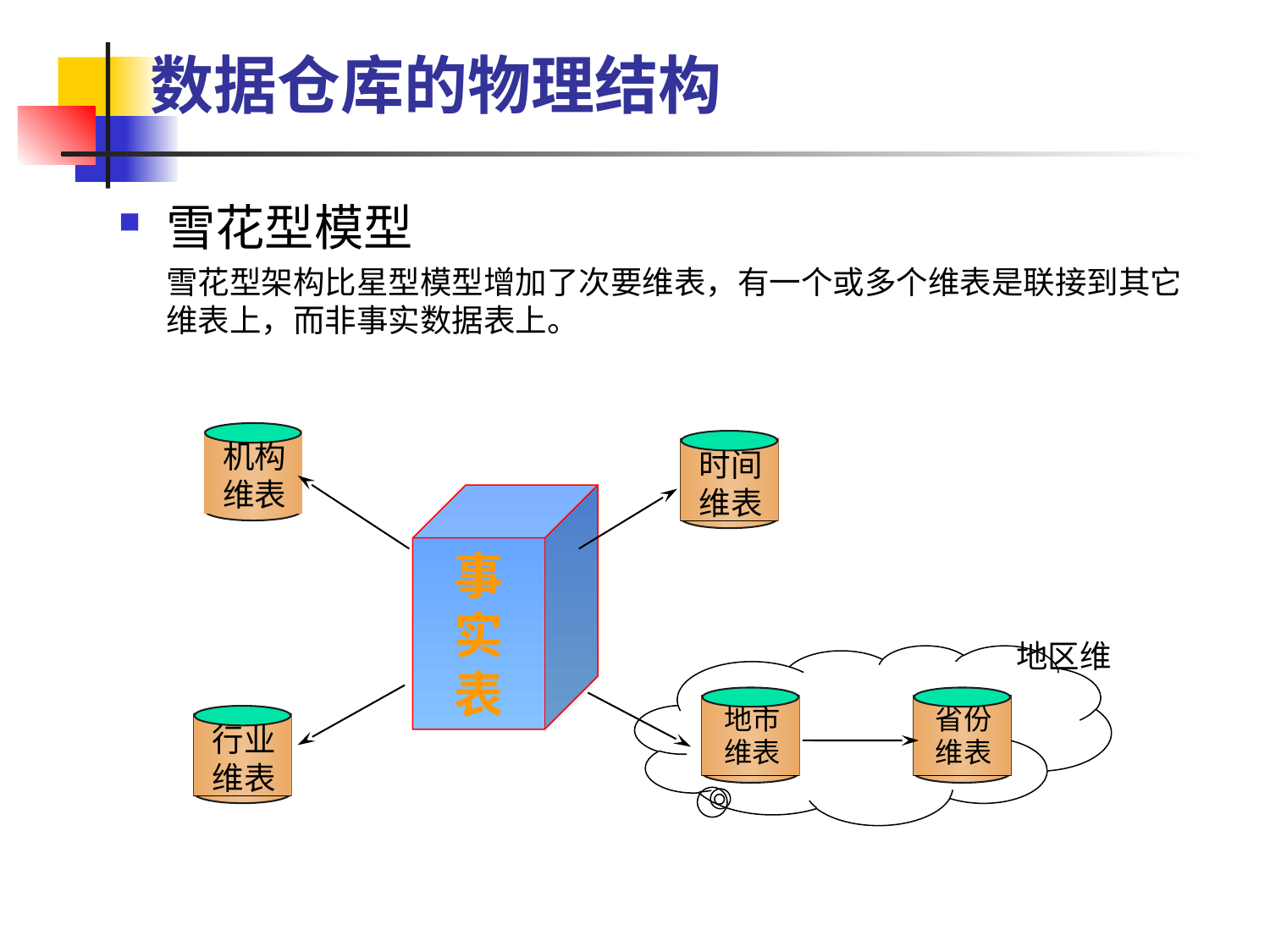

# 数据仓库的物理结构
雪花型模型
	雪花型架构比星型模型增加了次要维表，有一个或多个维表是联接到其它维表上，而非事实数据表上。

机构维表

时间维表

事
实
表

地区维

地市维表

省份维表

行业维表